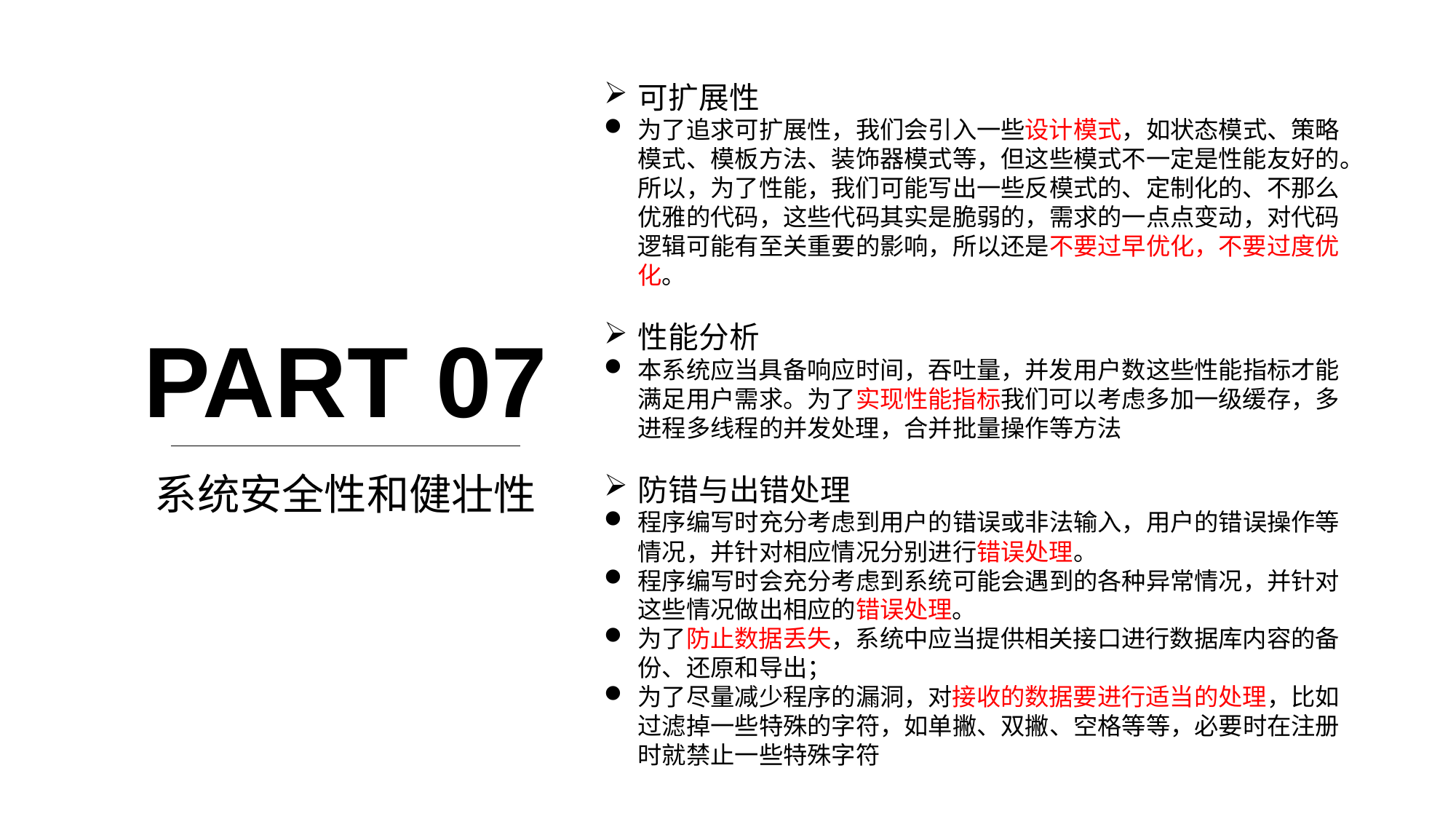

可扩展性
为了追求可扩展性，我们会引入一些设计模式，如状态模式、策略模式、模板方法、装饰器模式等，但这些模式不一定是性能友好的。所以，为了性能，我们可能写出一些反模式的、定制化的、不那么优雅的代码，这些代码其实是脆弱的，需求的一点点变动，对代码逻辑可能有至关重要的影响，所以还是不要过早优化，不要过度优化。

性能分析
本系统应当具备响应时间，吞吐量，并发用户数这些性能指标才能满足用户需求。为了实现性能指标我们可以考虑多加一级缓存，多进程多线程的并发处理，合并批量操作等方法

防错与出错处理
程序编写时充分考虑到用户的错误或非法输入，用户的错误操作等情况，并针对相应情况分别进行错误处理。
程序编写时会充分考虑到系统可能会遇到的各种异常情况，并针对这些情况做出相应的错误处理。
为了防止数据丢失，系统中应当提供相关接口进行数据库内容的备份、还原和导出；
为了尽量减少程序的漏洞，对接收的数据要进行适当的处理，比如过滤掉一些特殊的字符，如单撇、双撇、空格等等，必要时在注册时就禁止一些特殊字符
PART 07
系统安全性和健壮性